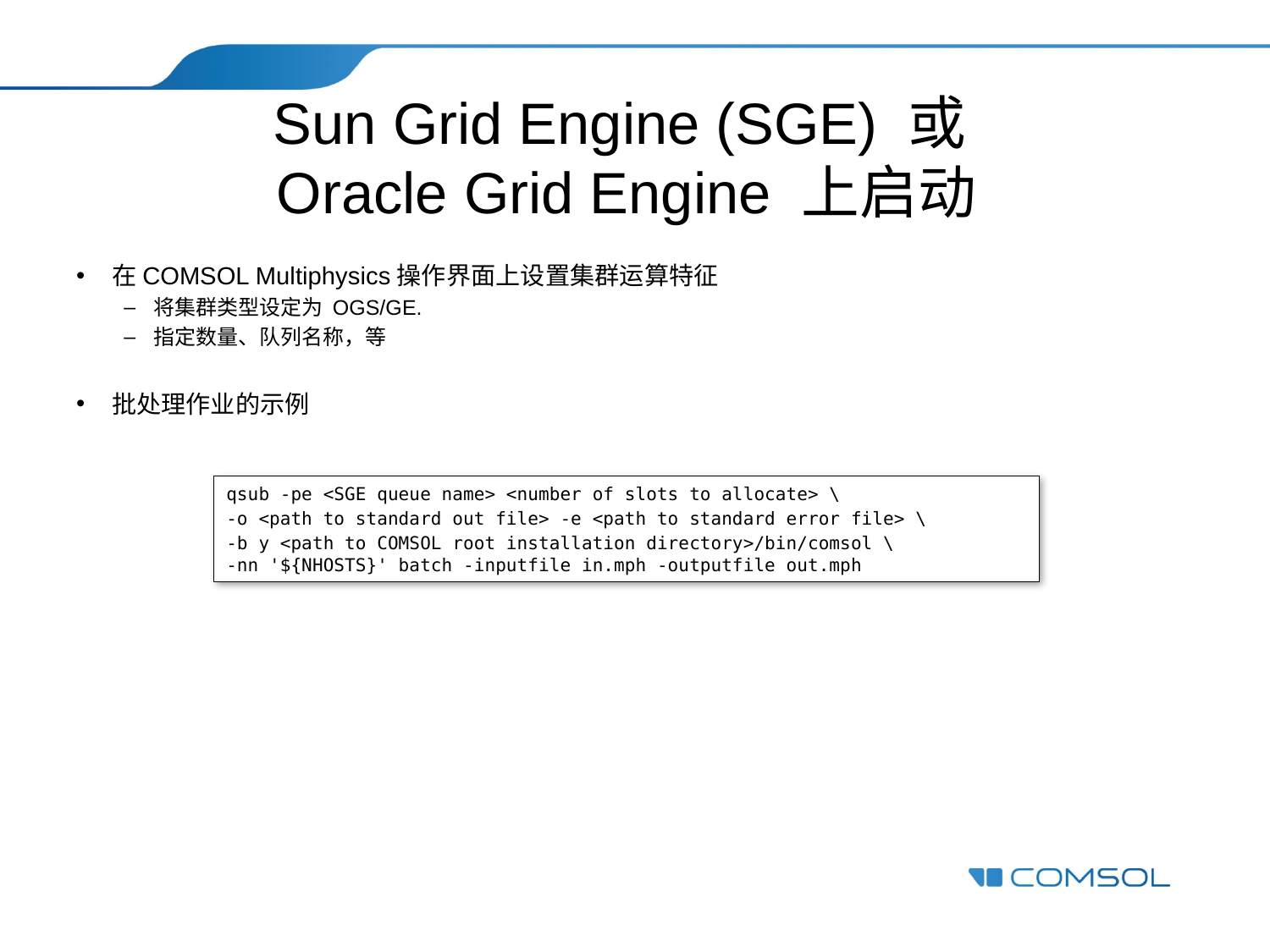

# Sun Grid Engine (SGE) 或 Oracle Grid Engine 上启动
在COMSOL Multiphysics操作界面上设置集群运算特征
将集群类型设定为 OGS/GE.
指定数量、队列名称，等

批处理作业的示例

qsub -pe <SGE queue name> <number of slots to allocate> \
-o <path to standard out file> -e <path to standard error file> \
-b y <path to COMSOL root installation directory>/bin/comsol \
-nn '${NHOSTS}' batch -inputfile in.mph -outputfile out.mph